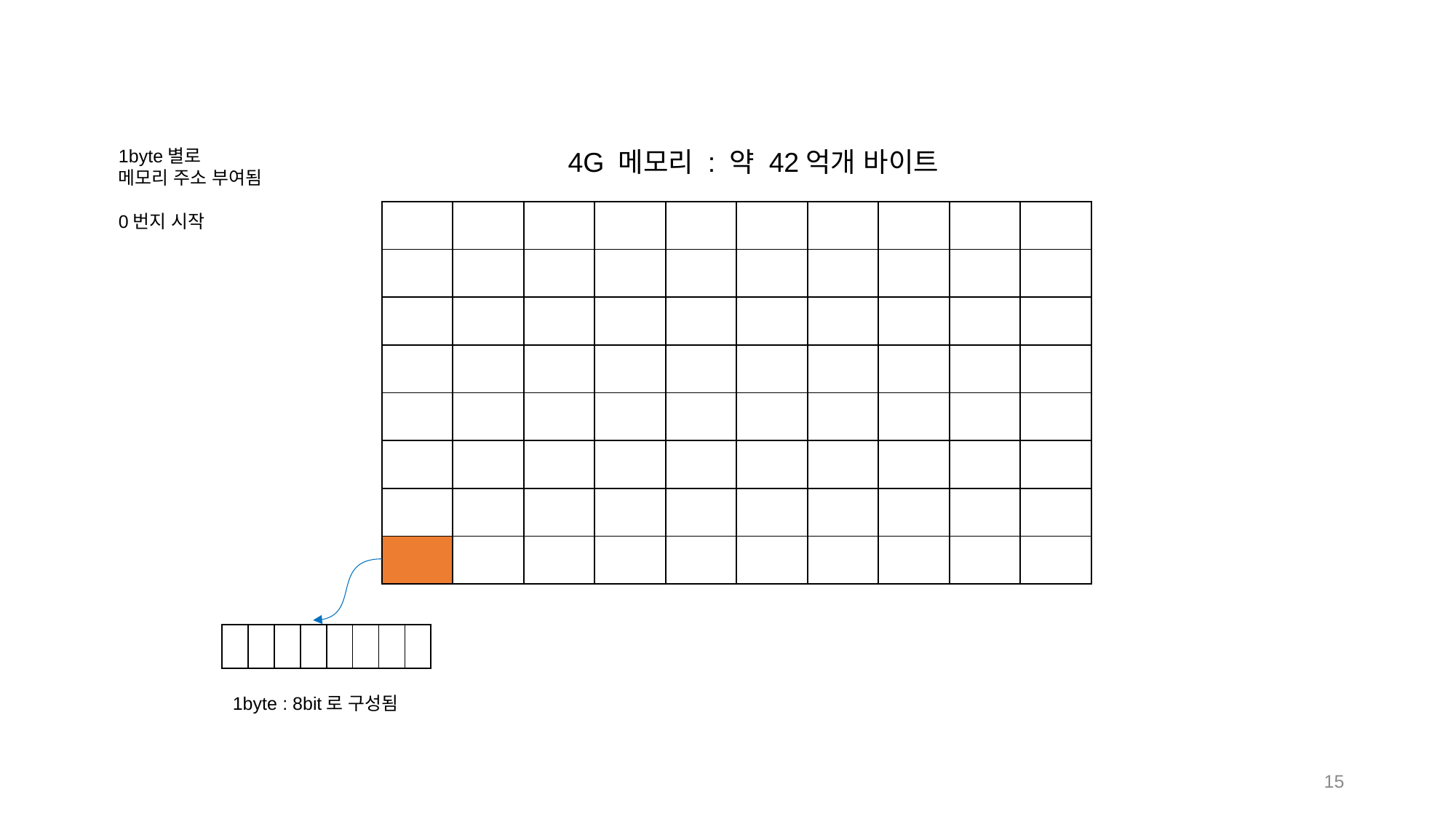

4G 메모리 : 약 42억개 바이트
1byte별로
메모리 주소 부여됨

0번지 시작
|  |  |  |  |  |  |  |  |  |  |
| --- | --- | --- | --- | --- | --- | --- | --- | --- | --- |
|  |  |  |  |  |  |  |  |  |  |
|  |  |  |  |  |  |  |  |  |  |
|  |  |  |  |  |  |  |  |  |  |
|  |  |  |  |  |  |  |  |  |  |
|  |  |  |  |  |  |  |  |  |  |
|  |  |  |  |  |  |  |  |  |  |
|  |  |  |  |  |  |  |  |  |  |
|  |  |  |  |  |  |  |  |
| --- | --- | --- | --- | --- | --- | --- | --- |
1byte : 8bit로 구성됨

15